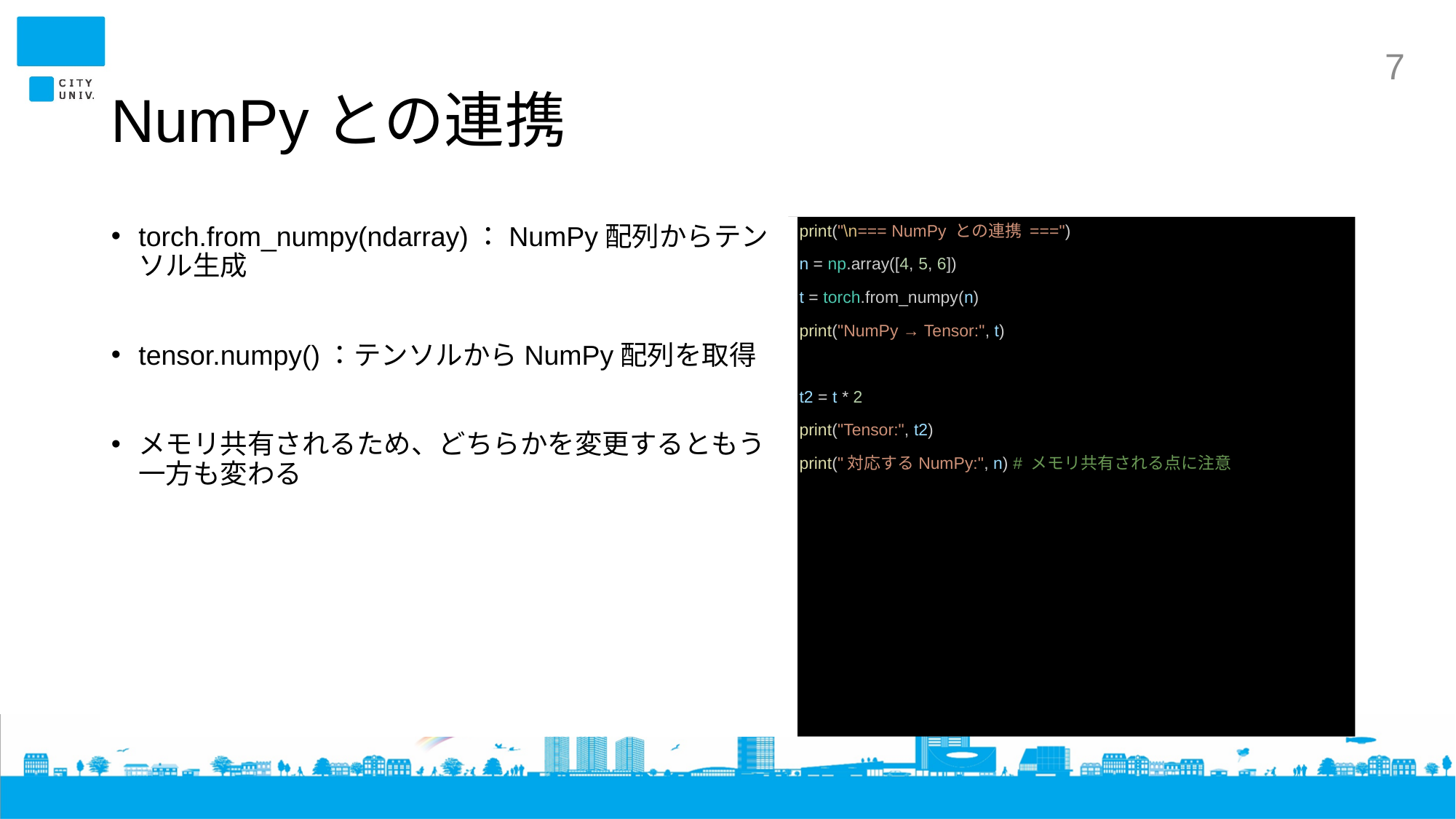

# NumPyとの連携
7
print("\n=== NumPy との連携 ===")
n = np.array([4, 5, 6])
t = torch.from_numpy(n)
print("NumPy → Tensor:", t)

t2 = t * 2
print("Tensor:", t2)
print("対応するNumPy:", n) # メモリ共有される点に注意

torch.from_numpy(ndarray)：NumPy配列からテンソル生成

tensor.numpy()：テンソルからNumPy配列を取得

メモリ共有されるため、どちらかを変更するともう一方も変わる